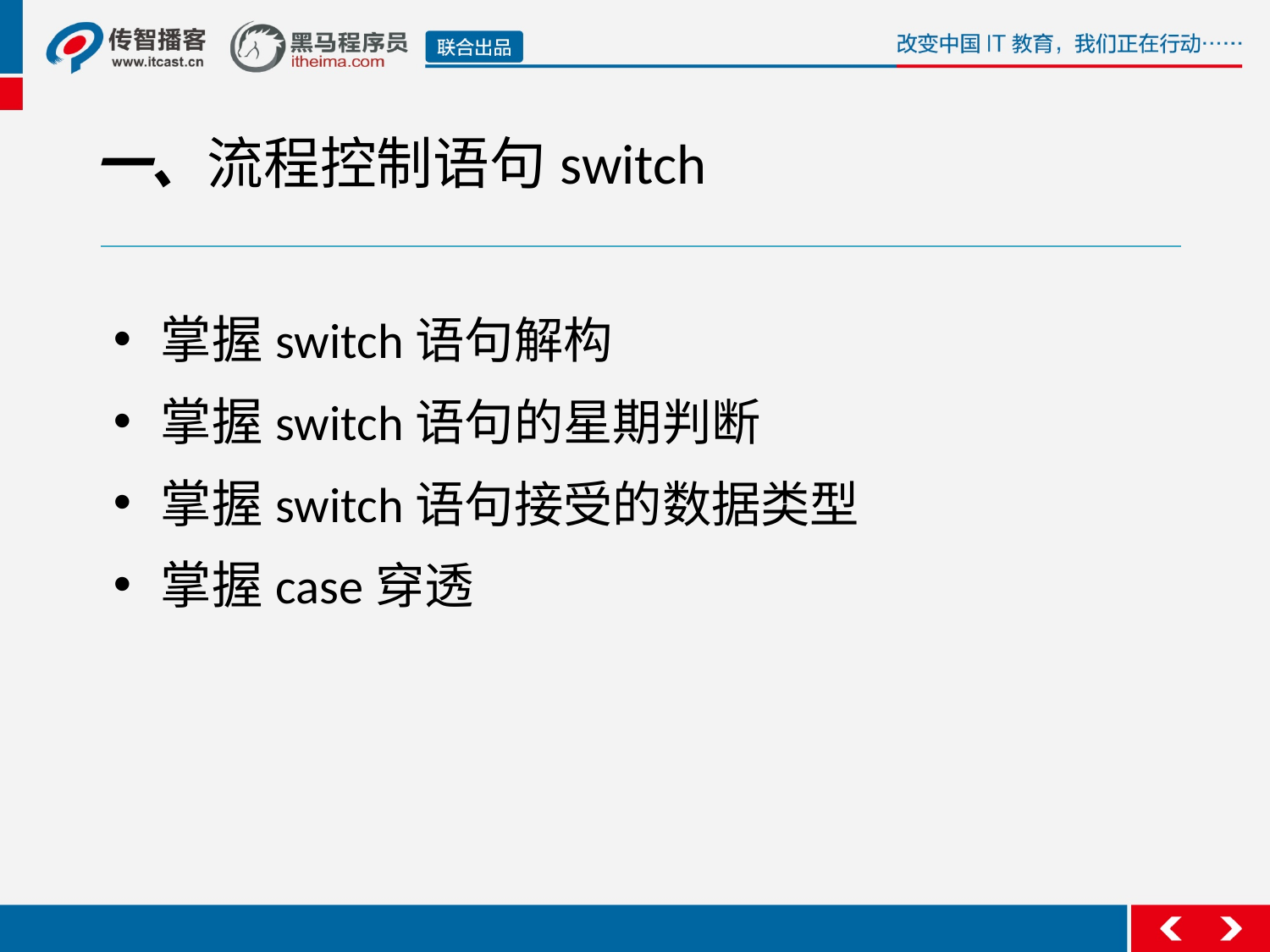

一、流程控制语句switch
掌握switch语句解构
掌握switch语句的星期判断
掌握switch语句接受的数据类型
掌握case穿透